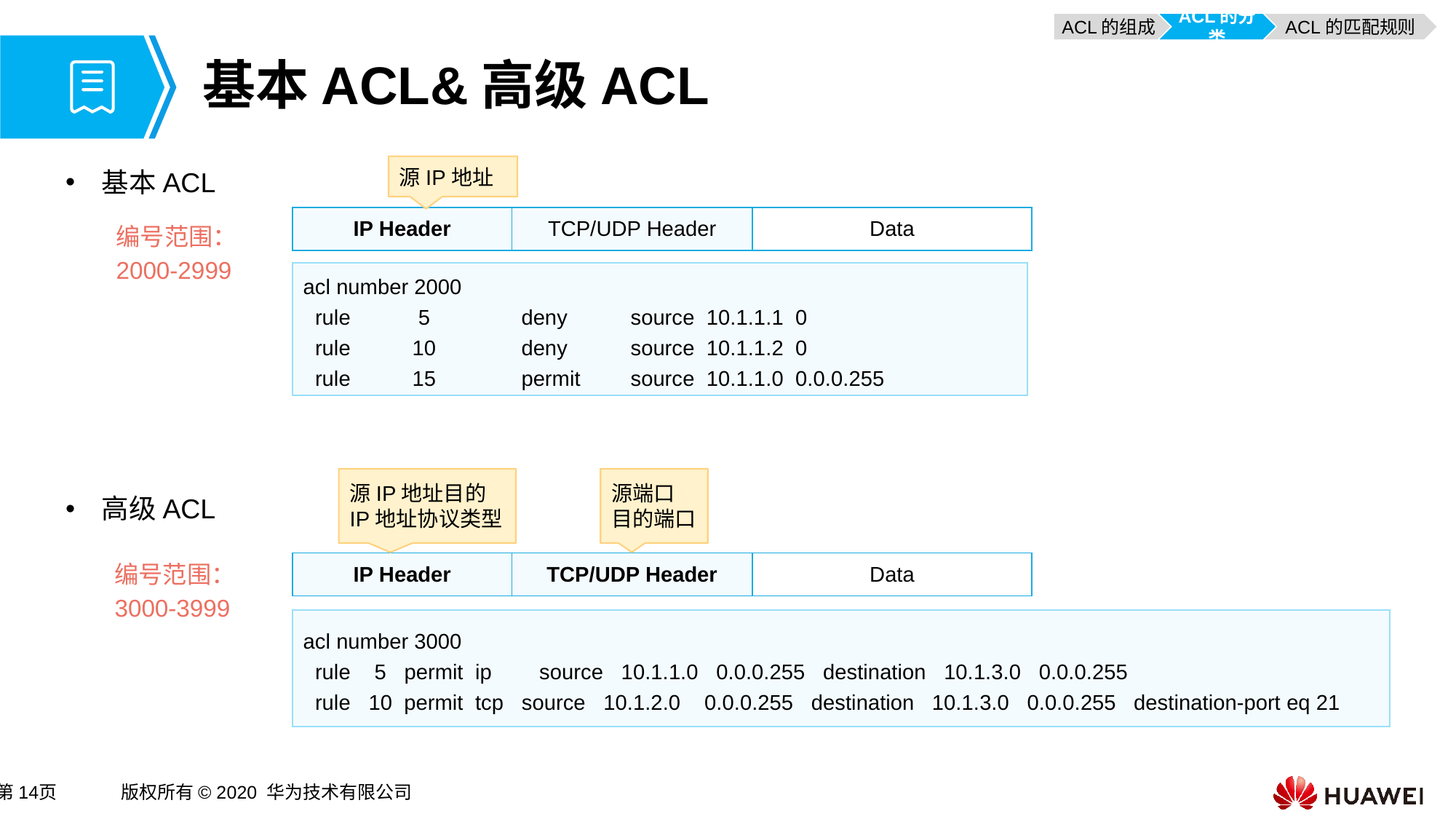

ACL的组成
ACL的分类
ACL的匹配规则
# 基本ACL&高级ACL
基本ACL
源IP地址
编号范围：
2000-2999
| IP Header | TCP/UDP Header | Data |
| --- | --- | --- |
acl number 2000
  rule	 5	deny	source  10.1.1.1  0
  rule	10	deny	source  10.1.1.2  0
  rule	15	permit	source  10.1.1.0  0.0.0.255
源IP地址目的IP地址协议类型
源端口
目的端口
高级ACL
编号范围：
3000-3999
| IP Header | TCP/UDP Header | Data |
| --- | --- | --- |
acl number 3000
  rule    5   permit  ip	   source   10.1.1.0   0.0.0.255   destination   10.1.3.0   0.0.0.255
  rule   10  permit  tcp   source   10.1.2.0    0.0.0.255   destination   10.1.3.0   0.0.0.255   destination-port eq 21